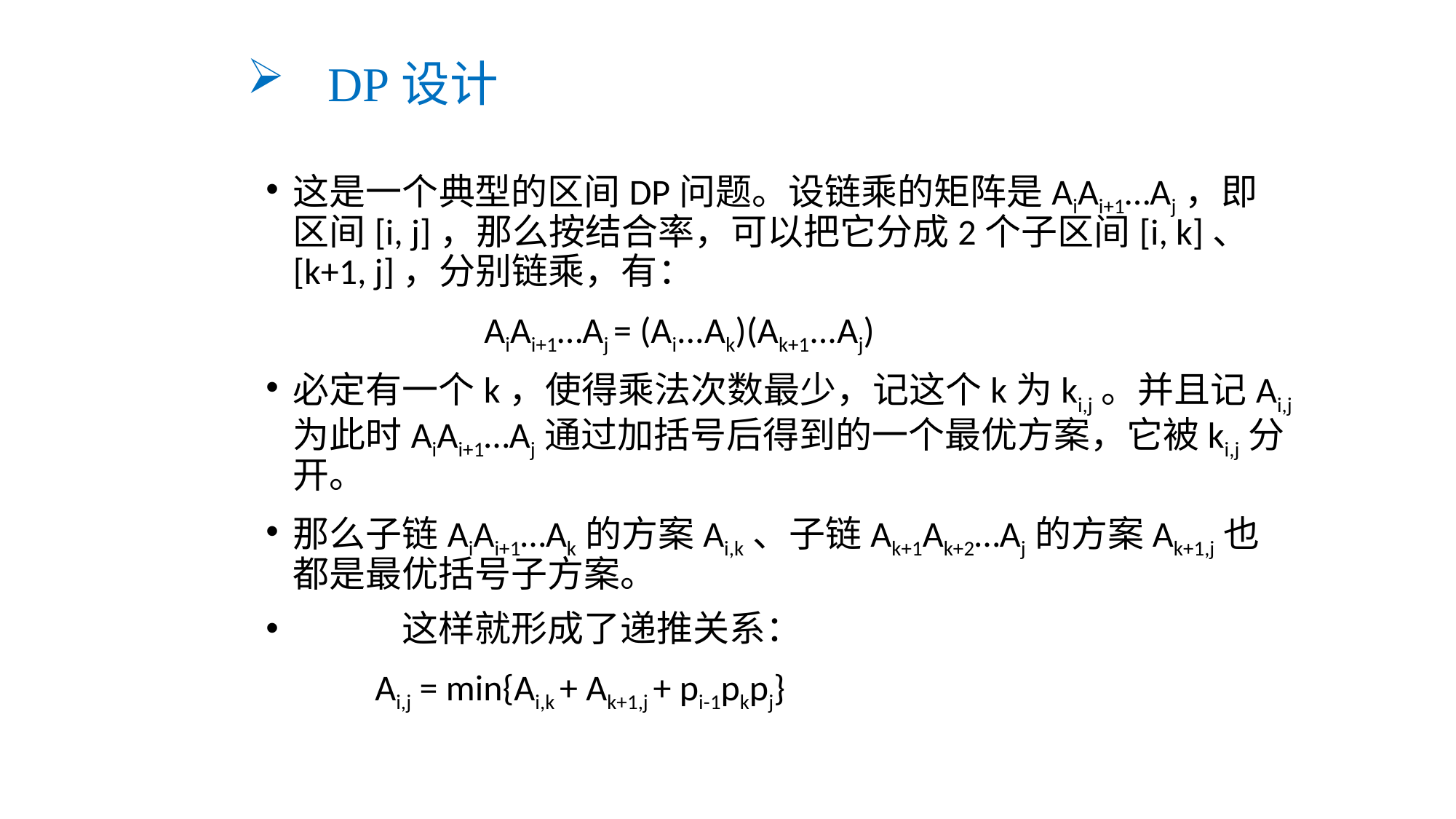

# DP设计
这是一个典型的区间DP问题。设链乘的矩阵是AiAi+1…Aj，即区间[i, j]，那么按结合率，可以把它分成2个子区间[i, k]、[k+1, j]，分别链乘，有：
		AiAi+1…Aj = (Ai...Ak)(Ak+1...Aj)
必定有一个k，使得乘法次数最少，记这个k为ki,j。并且记Ai,j为此时AiAi+1…Aj通过加括号后得到的一个最优方案，它被ki,j分开。
那么子链AiAi+1…Ak的方案Ai,k、子链Ak+1Ak+2…Aj的方案Ak+1,j也都是最优括号子方案。
	这样就形成了递推关系：
	Ai,j = min{Ai,k + Ak+1,j + pi-1pkpj}